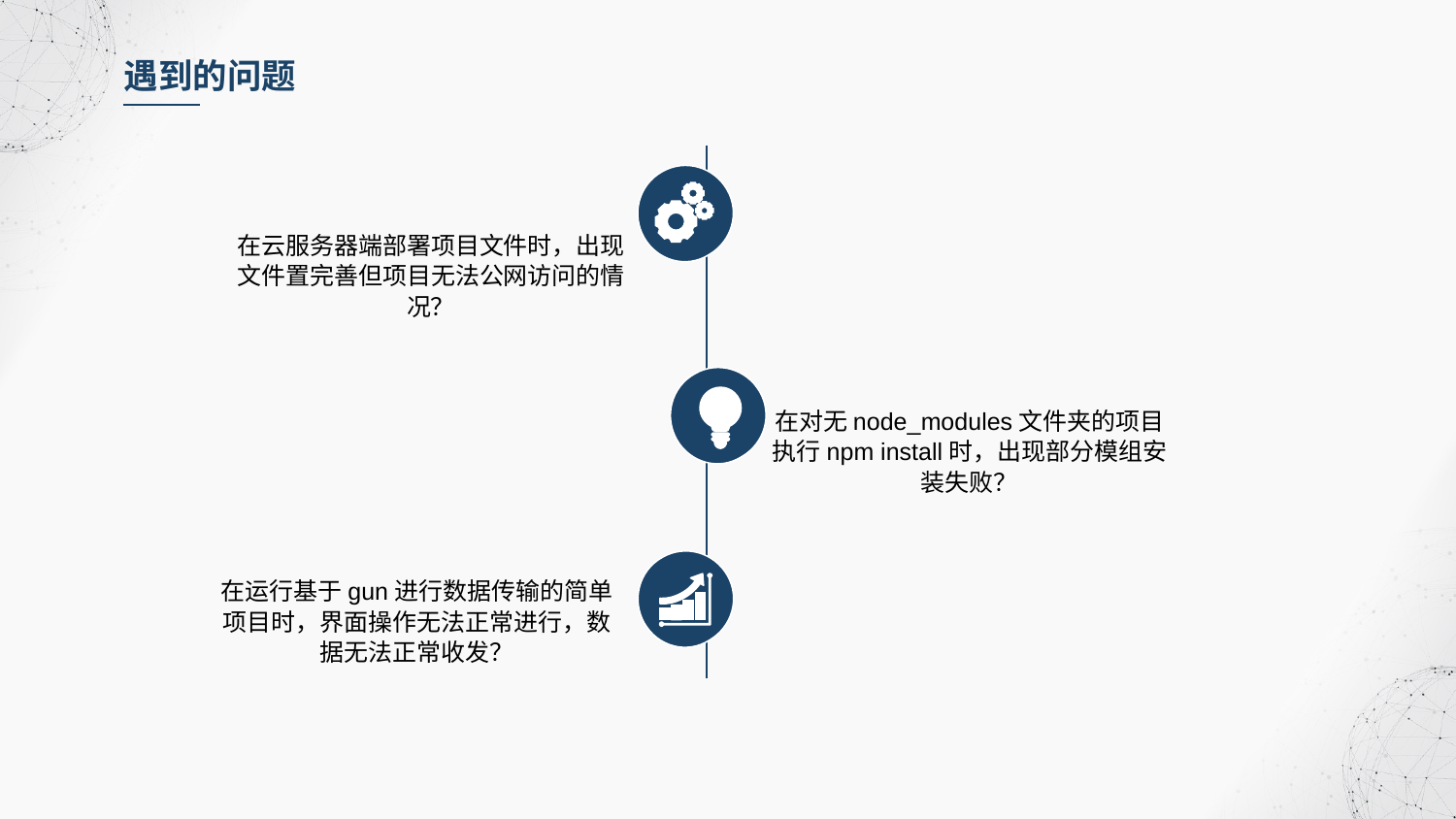

遇到的问题

在云服务器端部署项目文件时，出现文件置完善但项目无法公网访问的情况？

在对无node_modules文件夹的项目执行npm install时，出现部分模组安装失败？

在运行基于gun进行数据传输的简单项目时，界面操作无法正常进行，数据无法正常收发？